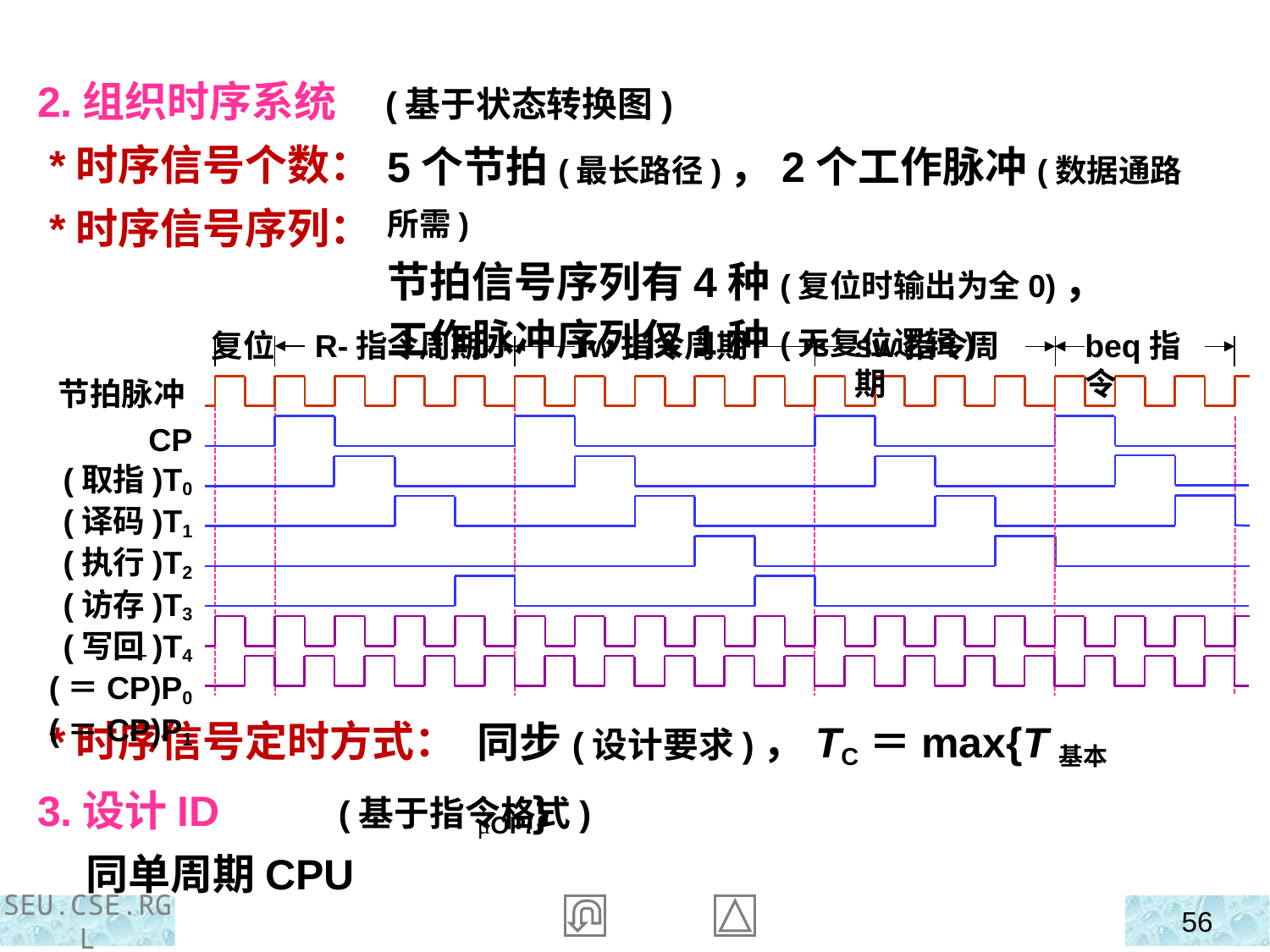

2.组织时序系统    (基于状态转换图)
 *时序信号个数：
 *时序信号序列：

 *时序信号定时方式：
5个节拍(最长路径)，2个工作脉冲(数据通路所需)
节拍信号序列有4种(复位时输出为全0)，
工作脉冲序列仅1种(无复位逻辑)
复位
R-指令周期
lw指令周期
sw指令周期
beq指令
节拍脉冲CP
(取指)T0
(译码)T1
(执行)T2
(访存)T3
(写回)T4
(＝CP)P0
(＝CP)P1
同步(设计要求)，TC＝max{T基本μOPi}
3.设计ID          (基于指令格式)
    同单周期CPU

SEU.CSE.RGL
56